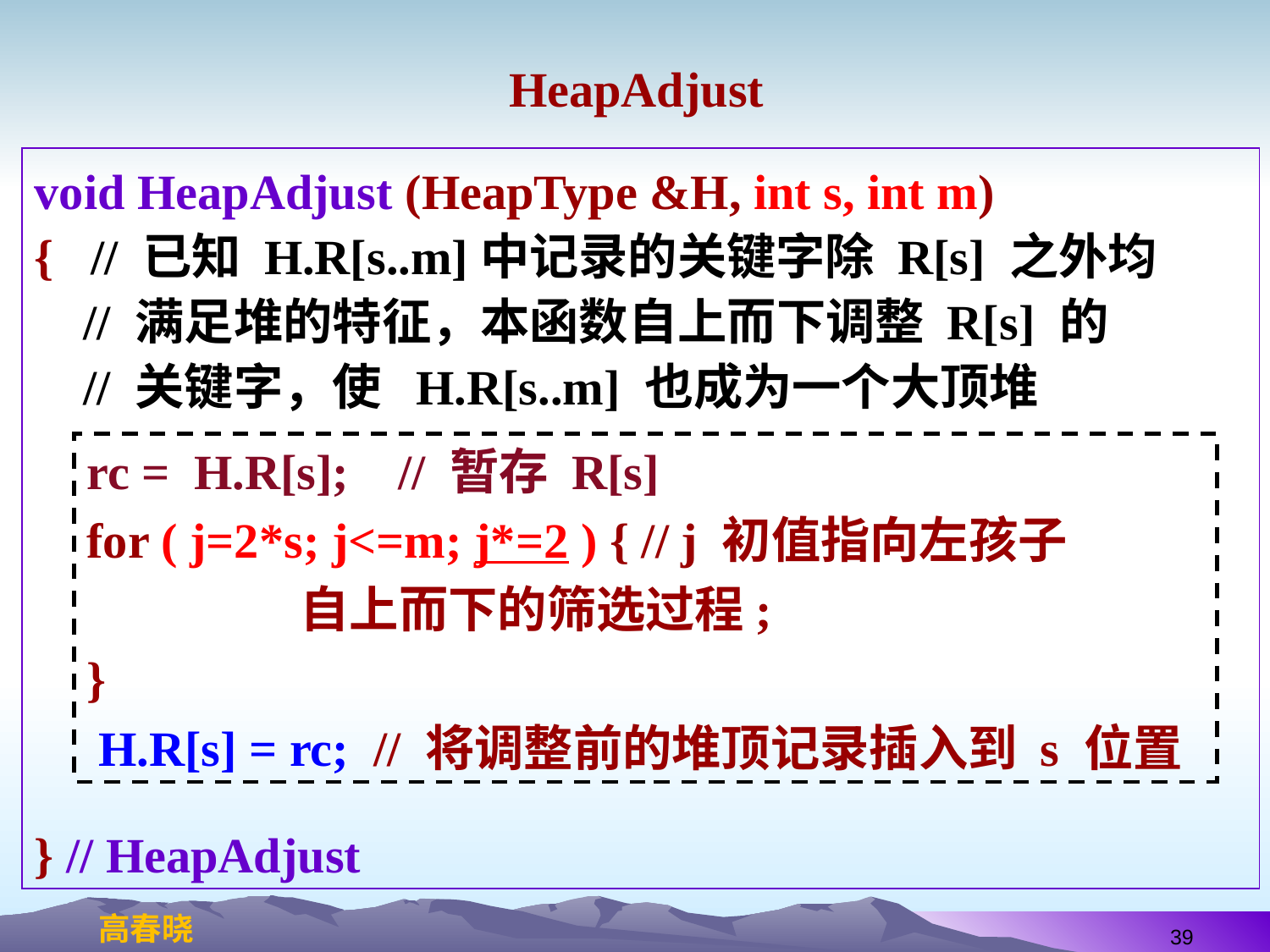

# HeapAdjust
void HeapAdjust (HeapType &H, int s, int m)
{   // 已知 H.R[s..m]中记录的关键字除 R[s] 之外均
    // 满足堆的特征，本函数自上而下调整 R[s] 的
    // 关键字，使  H.R[s..m] 也成为一个大顶堆

} // HeapAdjust
rc =  H.R[s];    // 暂存 R[s]
for ( j=2*s; j<=m; j*=2 ) { // j 初值指向左孩子
                  自上而下的筛选过程;
}
 H.R[s] = rc;  // 将调整前的堆顶记录插入到 s 位置
39